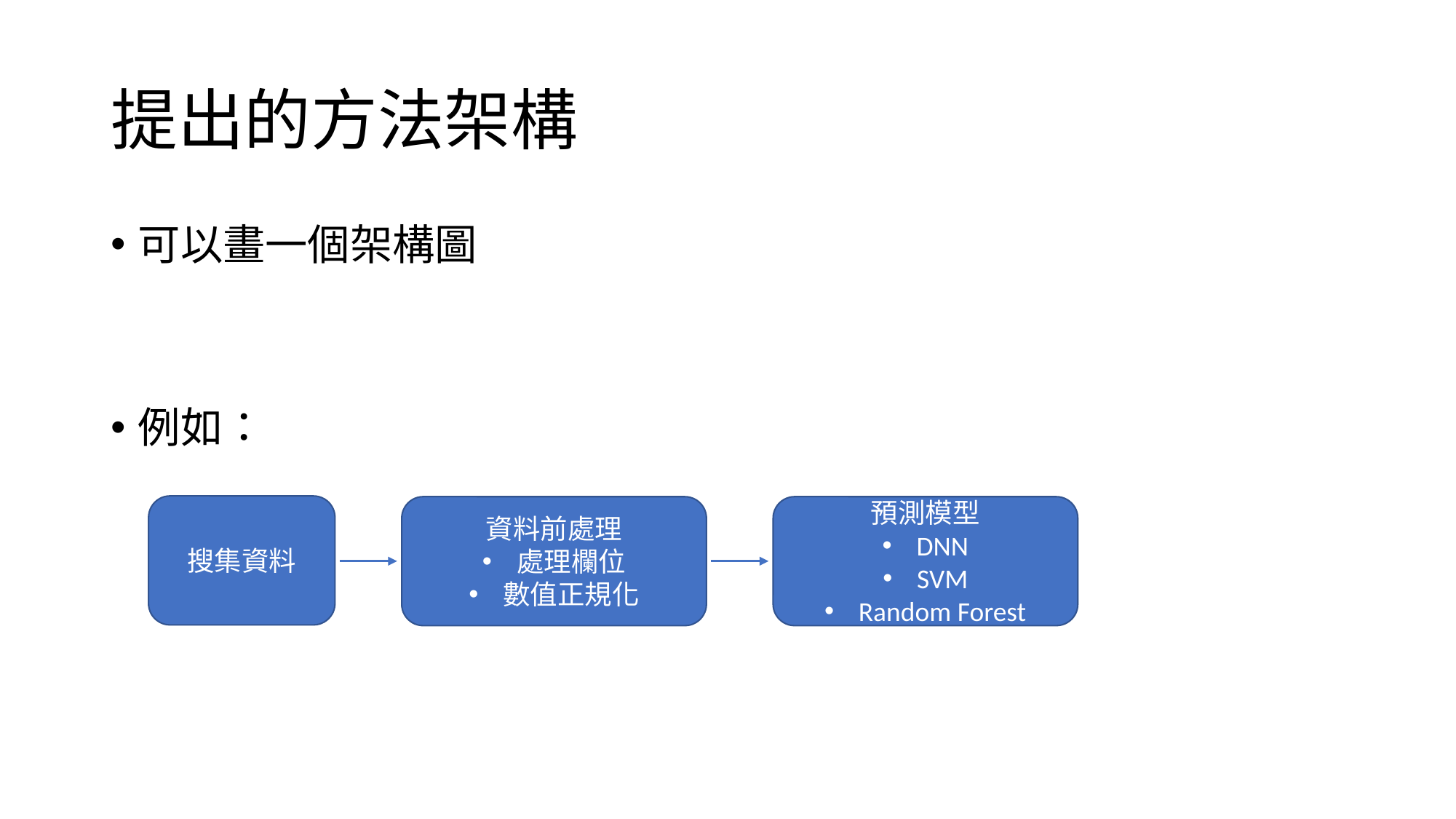

# 提出的方法架構
可以畫一個架構圖

例如：

搜集資料
資料前處理
處理欄位
數值正規化
預測模型
DNN
SVM
Random Forest